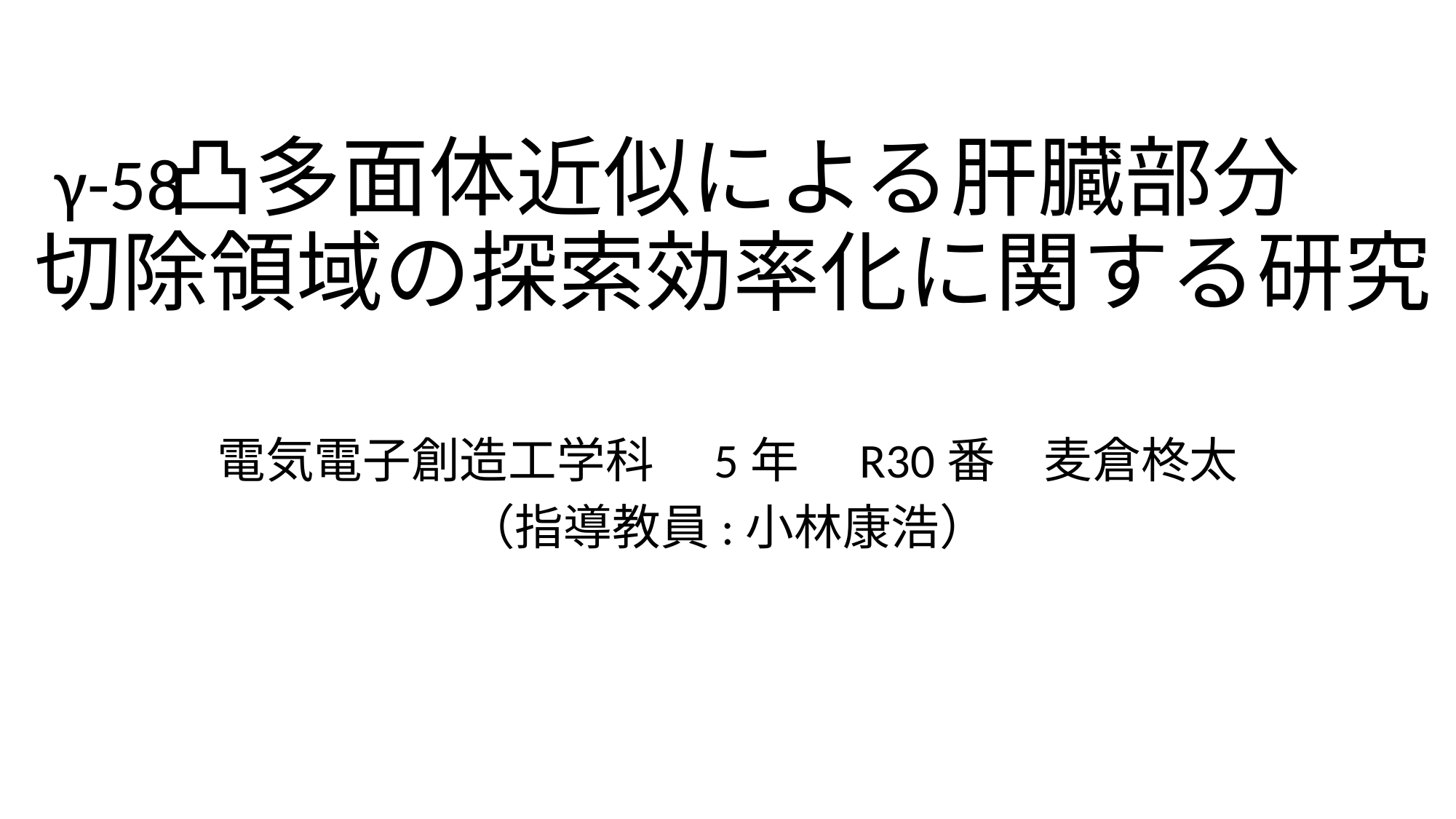

# 凸多面体近似による肝臓部分 切除領域の探索効率化に関する研究
γ-58
電気電子創造工学科　5年　R30番　麦倉柊太
（指導教員:小林康浩）